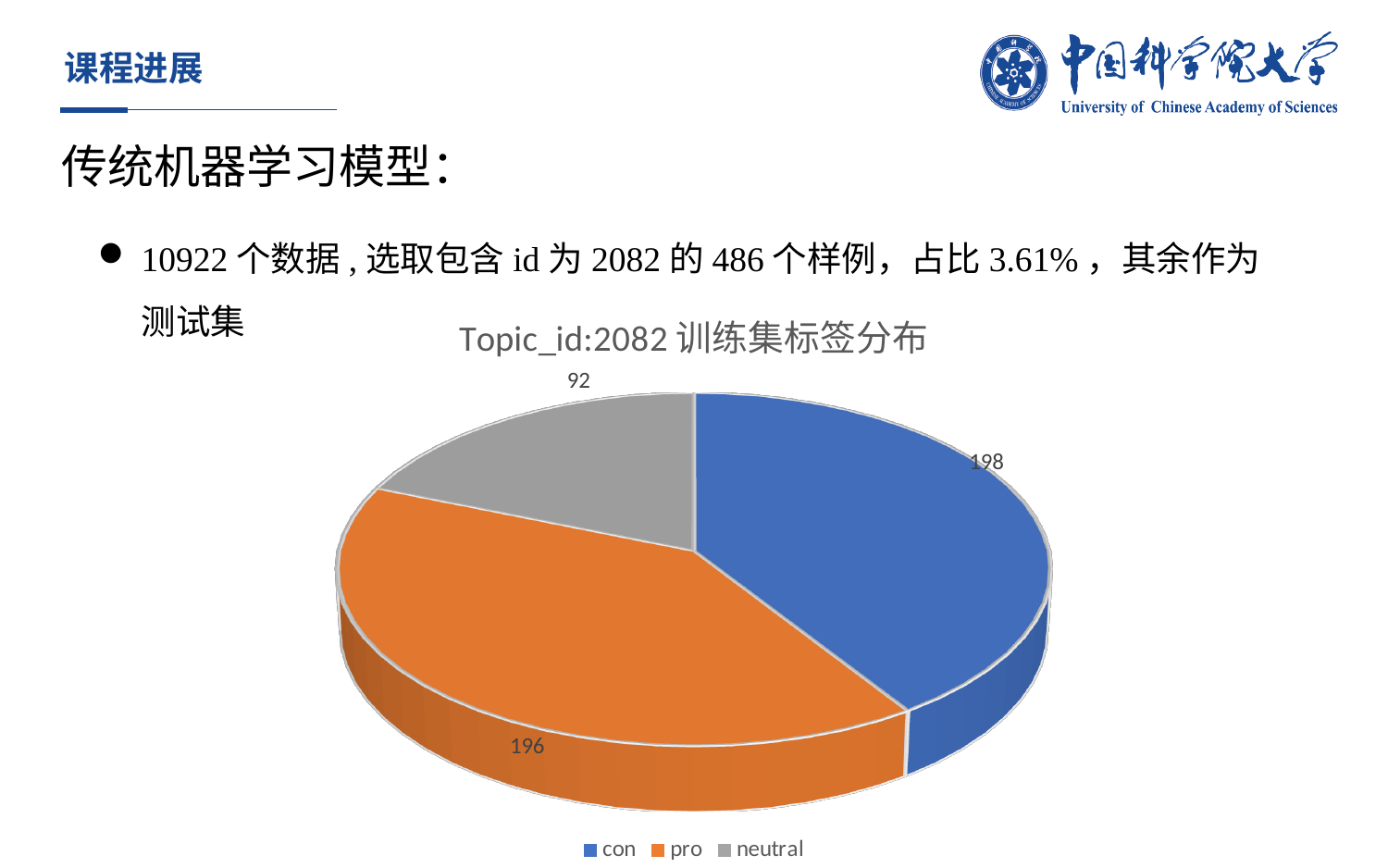

# 课程进展
传统机器学习模型：
10922个数据,选取包含id为2082的486个样例，占比3.61%，其余作为测试集

[unsupported chart]